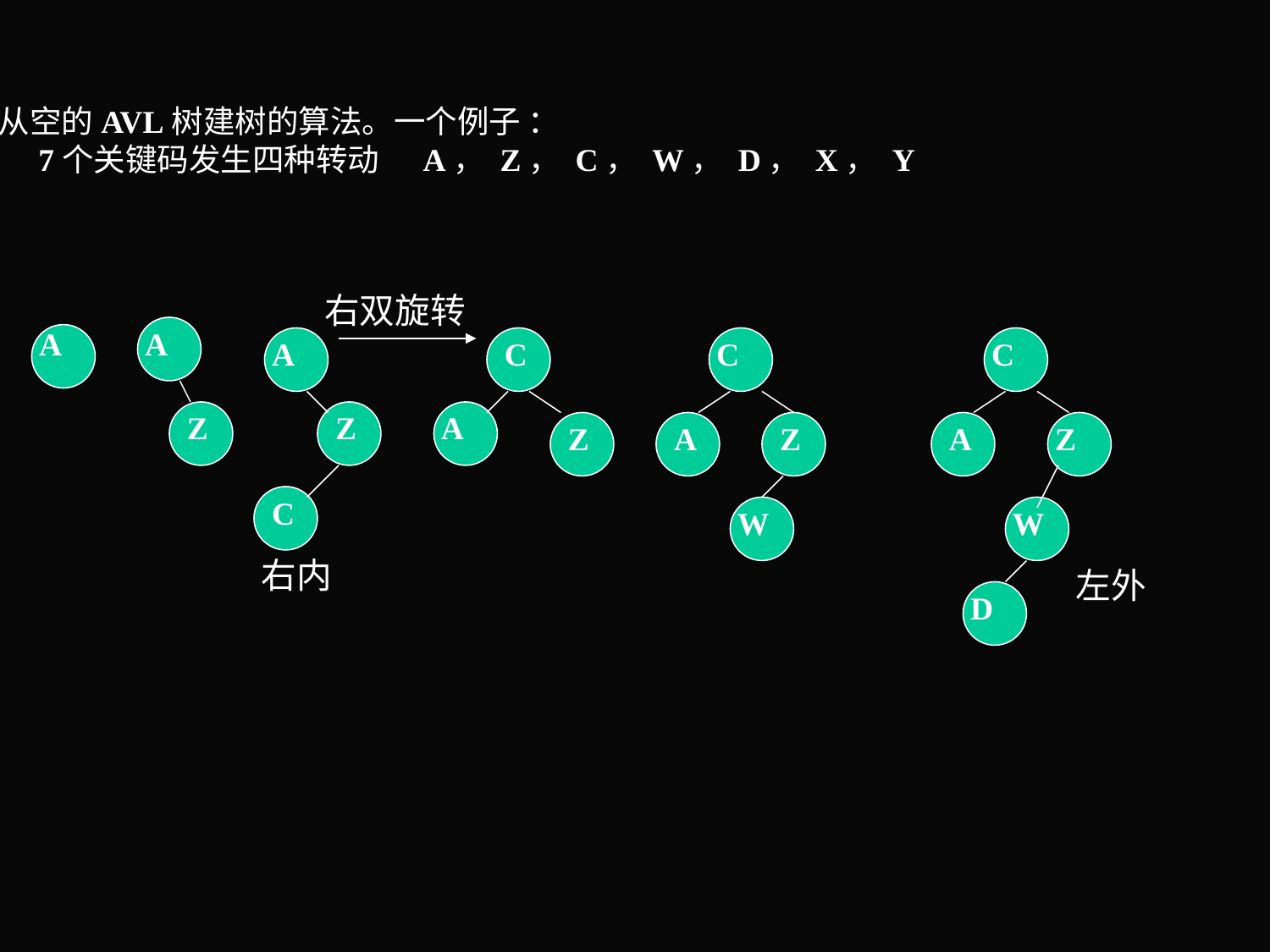

从空的AVL树建树的算法。一个例子 ：
     7个关键码发生四种转动     A， Z， C， W， D， X， Y
右双旋转

A

C

Z

A

Z

C
右内
A

A

Z

C

A

Z

W

C

A

Z

W
左外

D